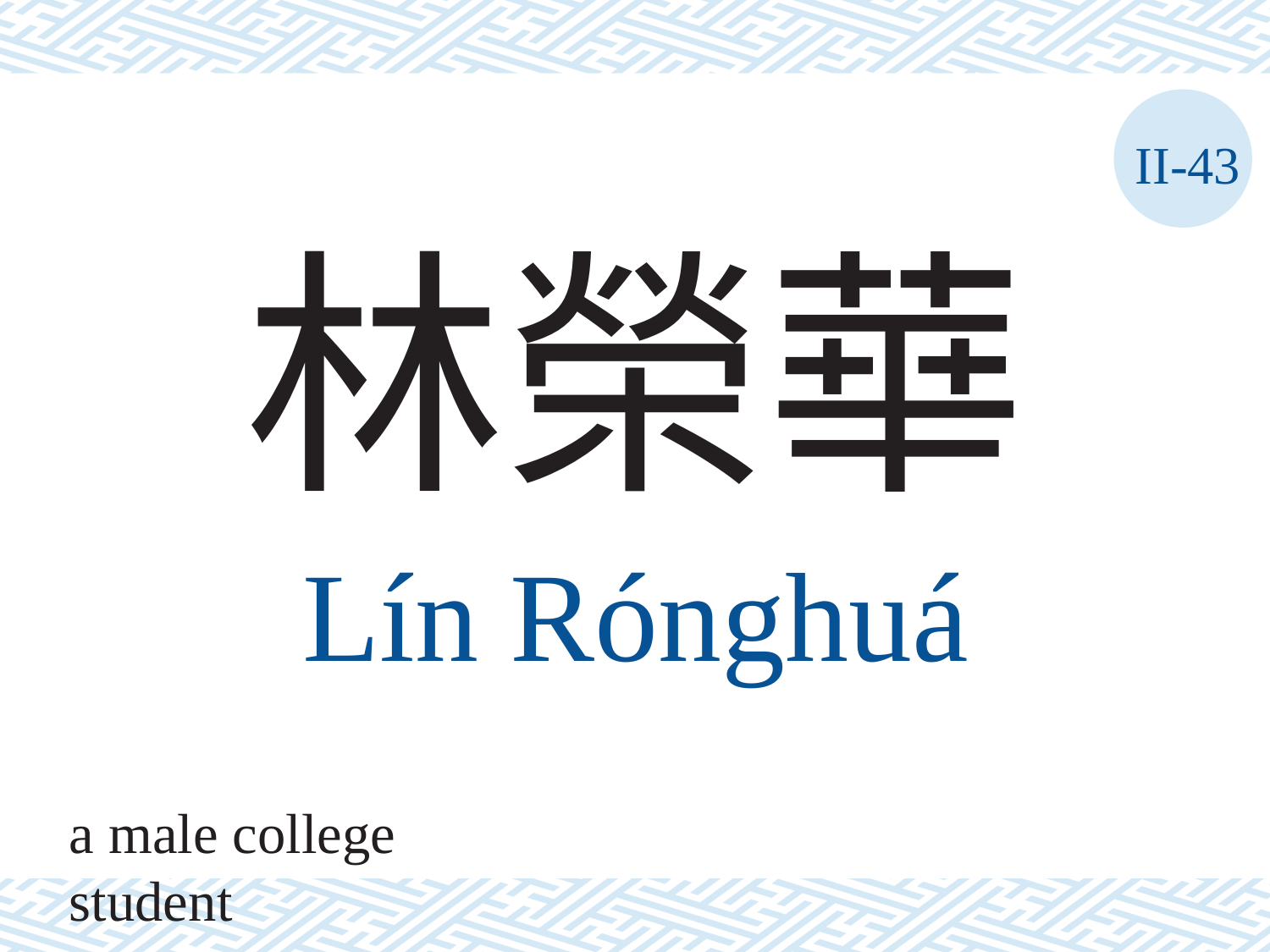

II-43
林榮華
Lín	Rónghuá
a male college student